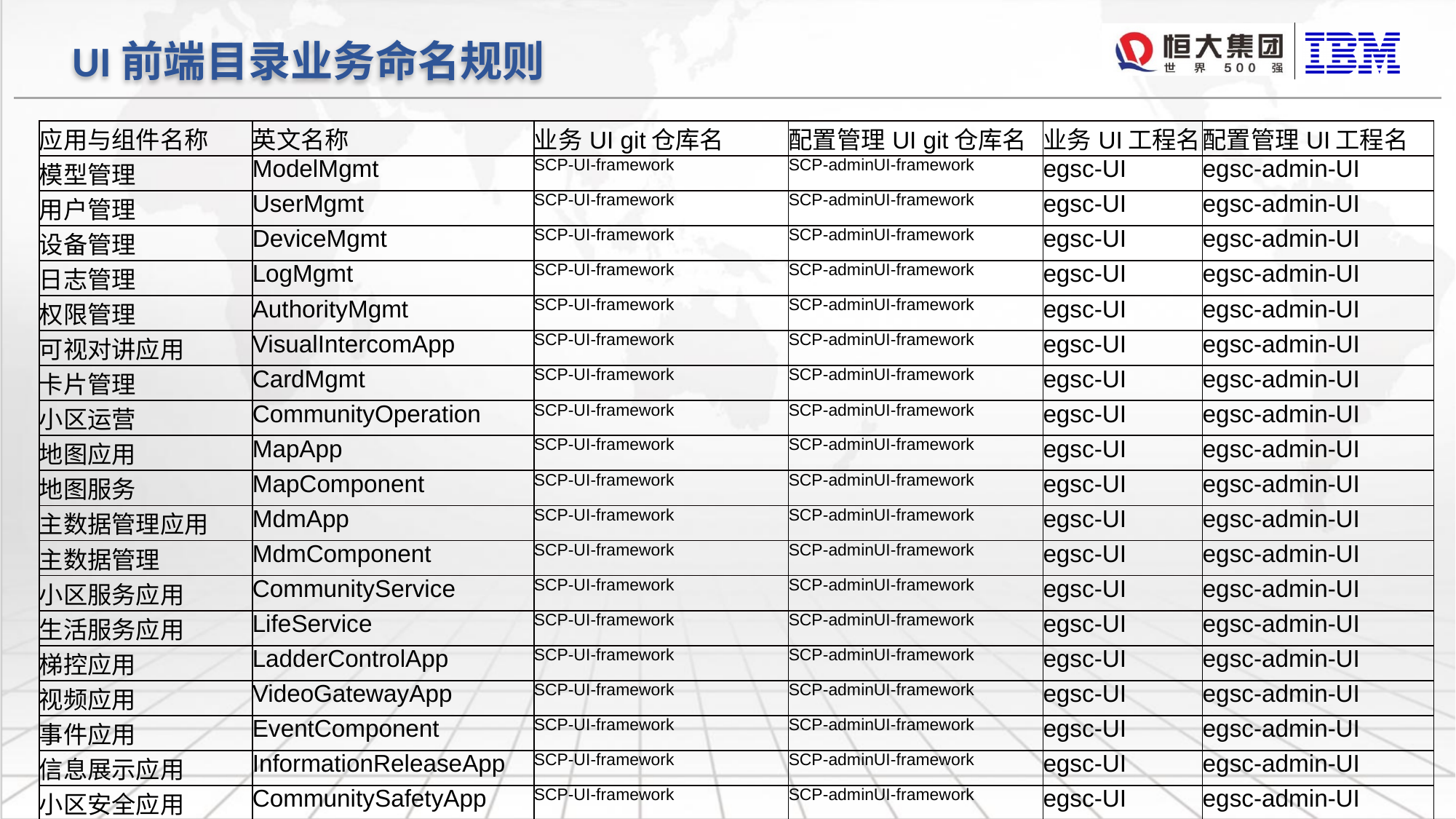

UI前端目录业务命名规则
| 应用与组件名称 | 英文名称 | 业务UI git仓库名 | 配置管理UI git仓库名 | 业务UI工程名 | 配置管理UI工程名 |
| --- | --- | --- | --- | --- | --- |
| 模型管理 | ModelMgmt | SCP-UI-framework | SCP-adminUI-framework | egsc-UI | egsc-admin-UI |
| 用户管理 | UserMgmt | SCP-UI-framework | SCP-adminUI-framework | egsc-UI | egsc-admin-UI |
| 设备管理 | DeviceMgmt | SCP-UI-framework | SCP-adminUI-framework | egsc-UI | egsc-admin-UI |
| 日志管理 | LogMgmt | SCP-UI-framework | SCP-adminUI-framework | egsc-UI | egsc-admin-UI |
| 权限管理 | AuthorityMgmt | SCP-UI-framework | SCP-adminUI-framework | egsc-UI | egsc-admin-UI |
| 可视对讲应用 | VisualIntercomApp | SCP-UI-framework | SCP-adminUI-framework | egsc-UI | egsc-admin-UI |
| 卡片管理 | CardMgmt | SCP-UI-framework | SCP-adminUI-framework | egsc-UI | egsc-admin-UI |
| 小区运营 | CommunityOperation | SCP-UI-framework | SCP-adminUI-framework | egsc-UI | egsc-admin-UI |
| 地图应用 | MapApp | SCP-UI-framework | SCP-adminUI-framework | egsc-UI | egsc-admin-UI |
| 地图服务 | MapComponent | SCP-UI-framework | SCP-adminUI-framework | egsc-UI | egsc-admin-UI |
| 主数据管理应用 | MdmApp | SCP-UI-framework | SCP-adminUI-framework | egsc-UI | egsc-admin-UI |
| 主数据管理 | MdmComponent | SCP-UI-framework | SCP-adminUI-framework | egsc-UI | egsc-admin-UI |
| 小区服务应用 | CommunityService | SCP-UI-framework | SCP-adminUI-framework | egsc-UI | egsc-admin-UI |
| 生活服务应用 | LifeService | SCP-UI-framework | SCP-adminUI-framework | egsc-UI | egsc-admin-UI |
| 梯控应用 | LadderControlApp | SCP-UI-framework | SCP-adminUI-framework | egsc-UI | egsc-admin-UI |
| 视频应用 | VideoGatewayApp | SCP-UI-framework | SCP-adminUI-framework | egsc-UI | egsc-admin-UI |
| 事件应用 | EventComponent | SCP-UI-framework | SCP-adminUI-framework | egsc-UI | egsc-admin-UI |
| 信息展示应用 | InformationReleaseApp | SCP-UI-framework | SCP-adminUI-framework | egsc-UI | egsc-admin-UI |
| 小区安全应用 | CommunitySafetyApp | SCP-UI-framework | SCP-adminUI-framework | egsc-UI | egsc-admin-UI |
| 巡查应用 | PatrolApp | SCP-UI-framework | SCP-adminUI-framework | egsc-UI | egsc-admin-UI |
| 门禁应用 | AccessControlApp | SCP-UI-framework | SCP-adminUI-framework | egsc-UI | egsc-admin-UI |
| 停车场应用 | ParkingLotApp | SCP-UI-framework | SCP-adminUI-framework | egsc-UI | egsc-admin-UI |